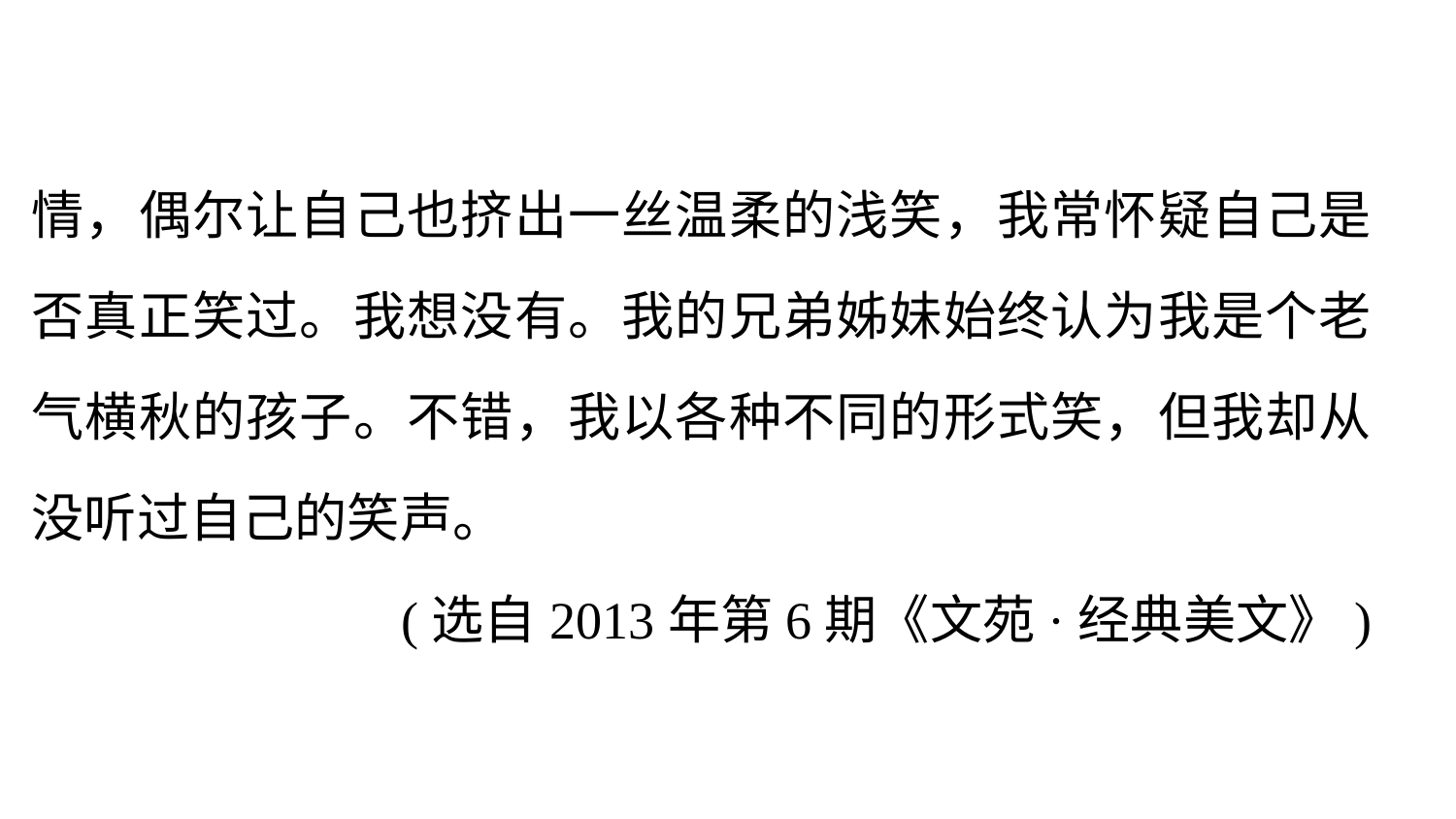

情，偶尔让自己也挤出一丝温柔的浅笑，我常怀疑自己是否真正笑过。我想没有。我的兄弟姊妹始终认为我是个老气横秋的孩子。不错，我以各种不同的形式笑，但我却从没听过自己的笑声。
(选自2013年第6期《文苑·经典美文》)